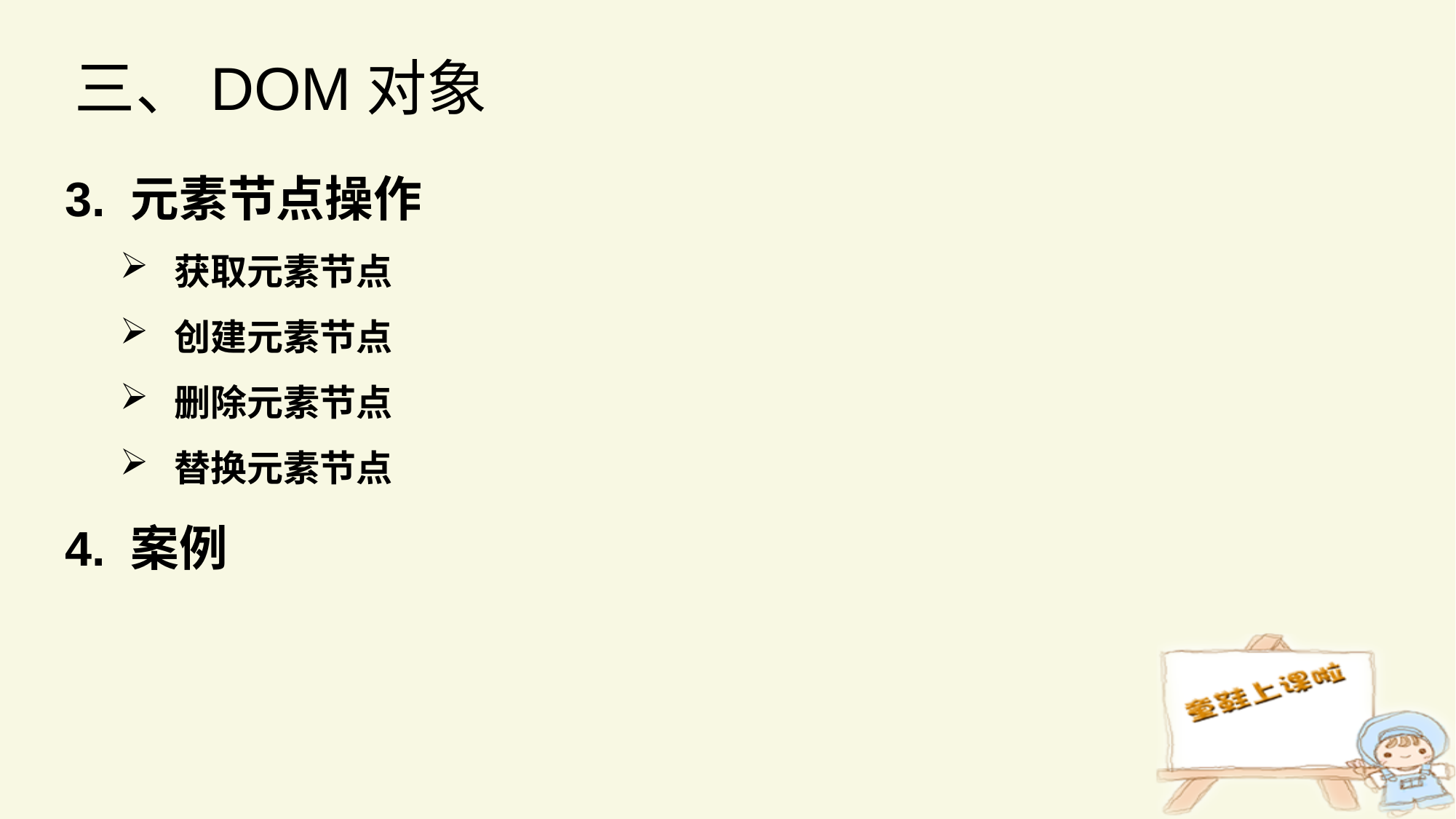

三、DOM对象
3. 元素节点操作
获取元素节点
创建元素节点
删除元素节点
替换元素节点
4. 案例